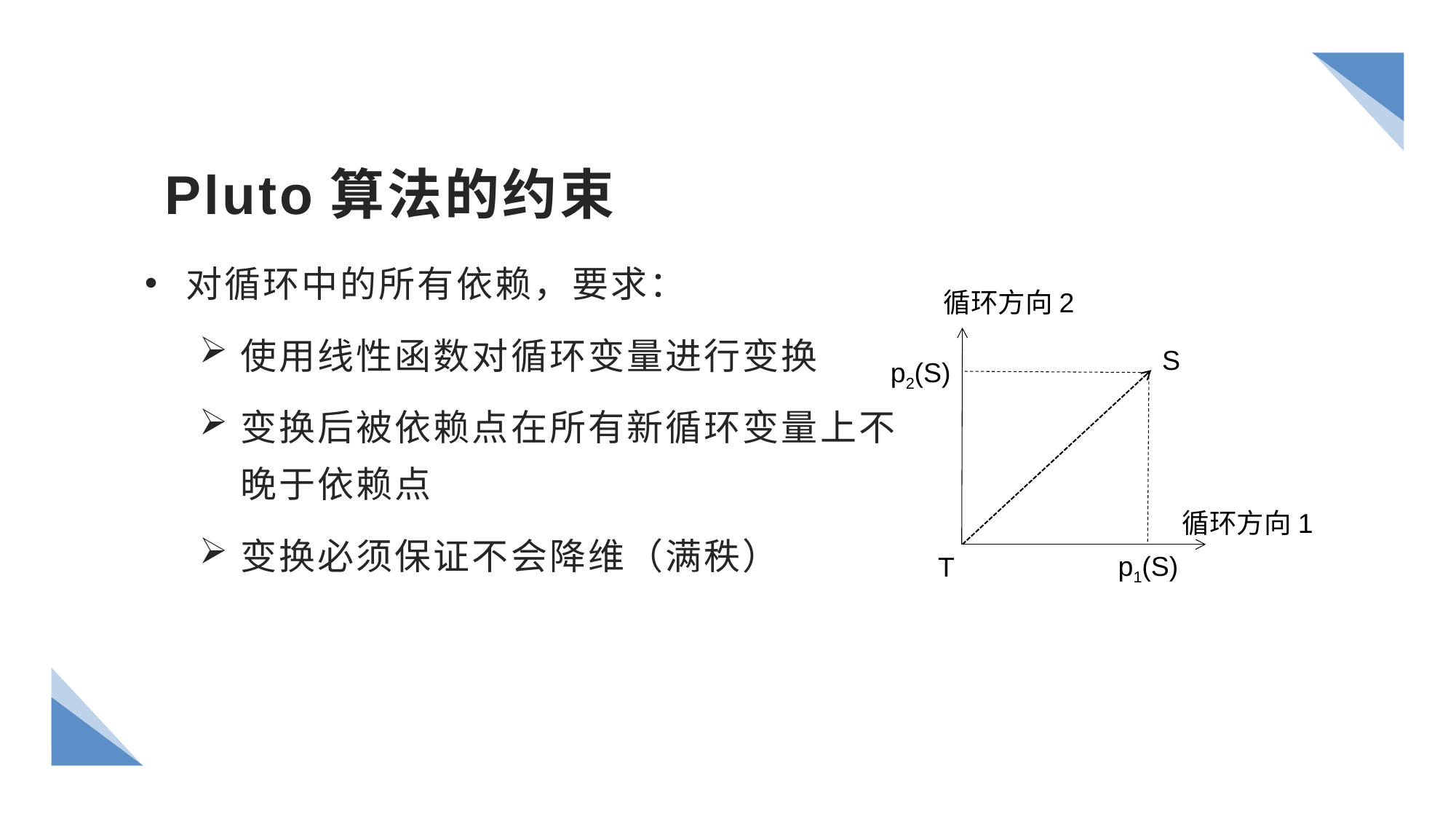

# Pluto算法的约束
对循环中的所有依赖，要求：
使用线性函数对循环变量进行变换
变换后被依赖点在所有新循环变量上不晚于依赖点
变换必须保证不会降维（满秩）
循环方向2
S
循环方向1
T
p2(S)
p1(S)